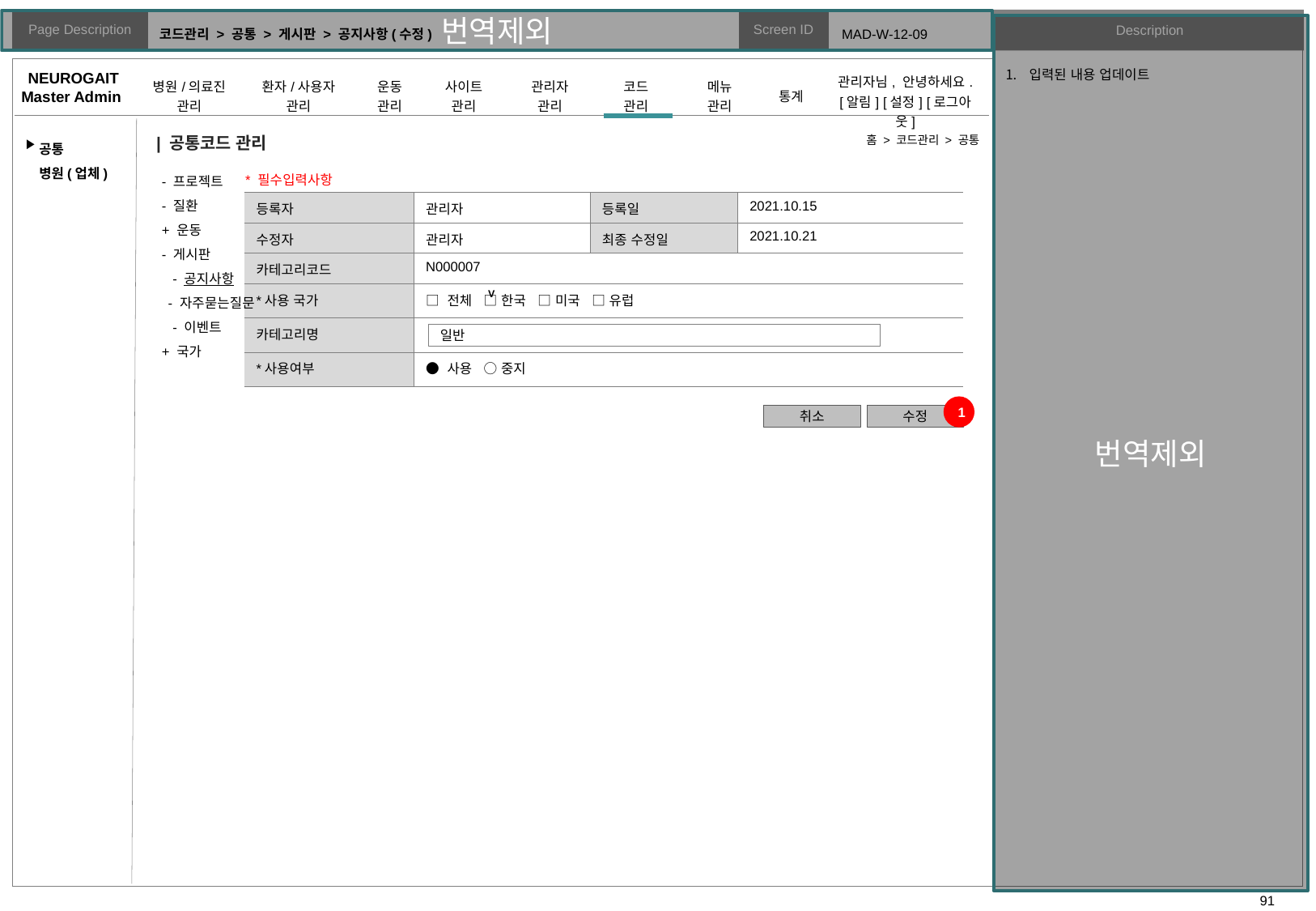

# 코드관리 > 공통 > 게시판 > 공지사항(수정)
MAD-W-12-09
입력된 내용 업데이트
| 공통코드 관리
홈 > 코드관리 > 공통
▶
- 프로젝트
- 질환
+ 운동
- 게시판
  - 공지사항
  - 자주묻는질문
  - 이벤트
+ 국가
* 필수입력사항
| 등록자 | 관리자 | 등록일 | 2021.10.15 |
| --- | --- | --- | --- |
| 수정자 | 관리자 | 최종 수정일 | 2021.10.21 |
| 카테고리코드 | N000007 |  |  |
| \*사용 국가 | □ 전체 □ 한국 □ 미국 □ 유럽 |  |  |
| 카테고리명 |  |  |  |
| \*사용여부 | ● 사용 ○ 중지 |  |  |
V
일반
1
취소
수정